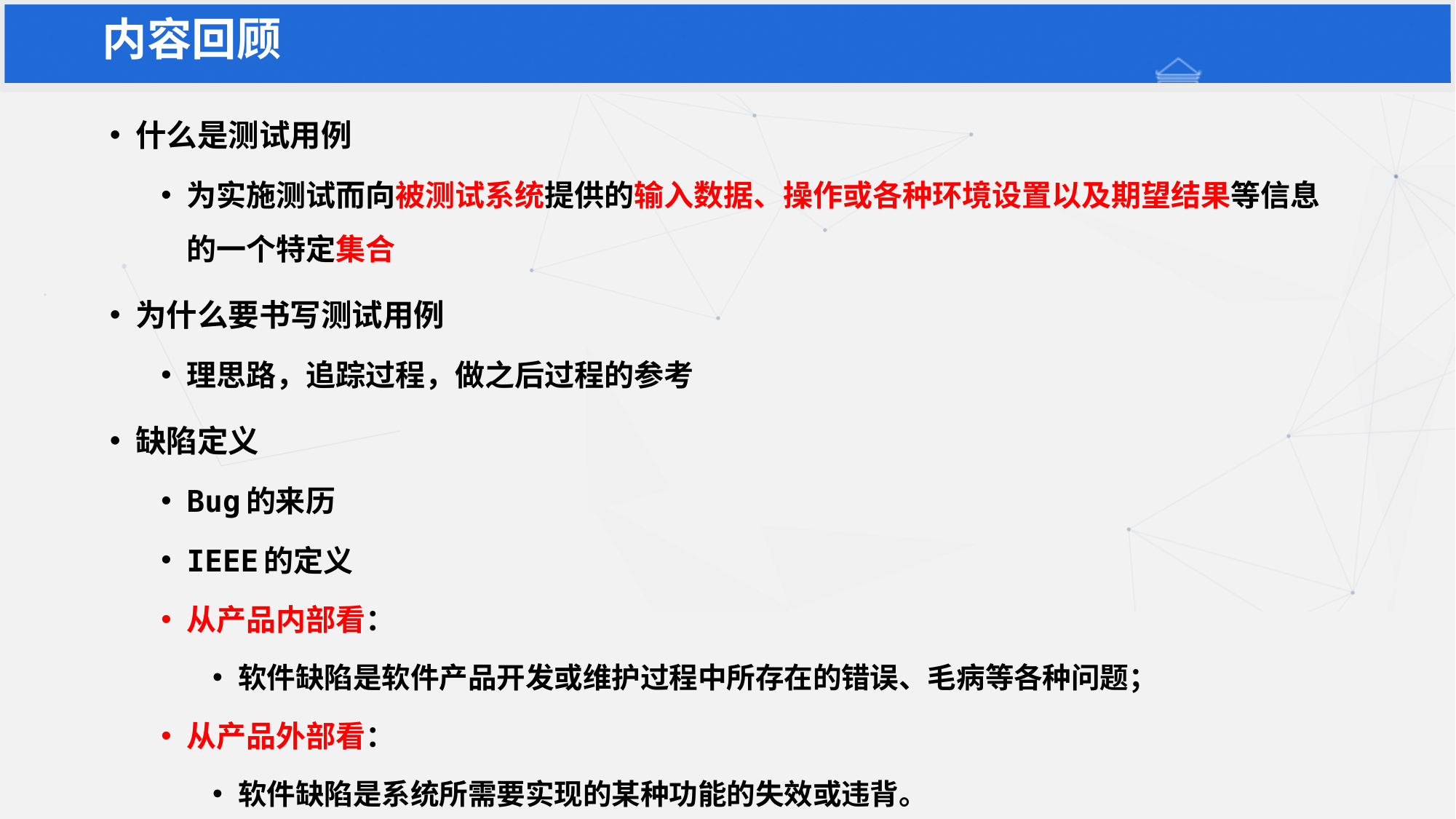

内容回顾
什么是测试用例
为实施测试而向被测试系统提供的输入数据、操作或各种环境设置以及期望结果等信息的一个特定集合
为什么要书写测试用例
理思路，追踪过程，做之后过程的参考
缺陷定义
Bug的来历
IEEE的定义
从产品内部看：
软件缺陷是软件产品开发或维护过程中所存在的错误、毛病等各种问题；
从产品外部看：
软件缺陷是系统所需要实现的某种功能的失效或违背。